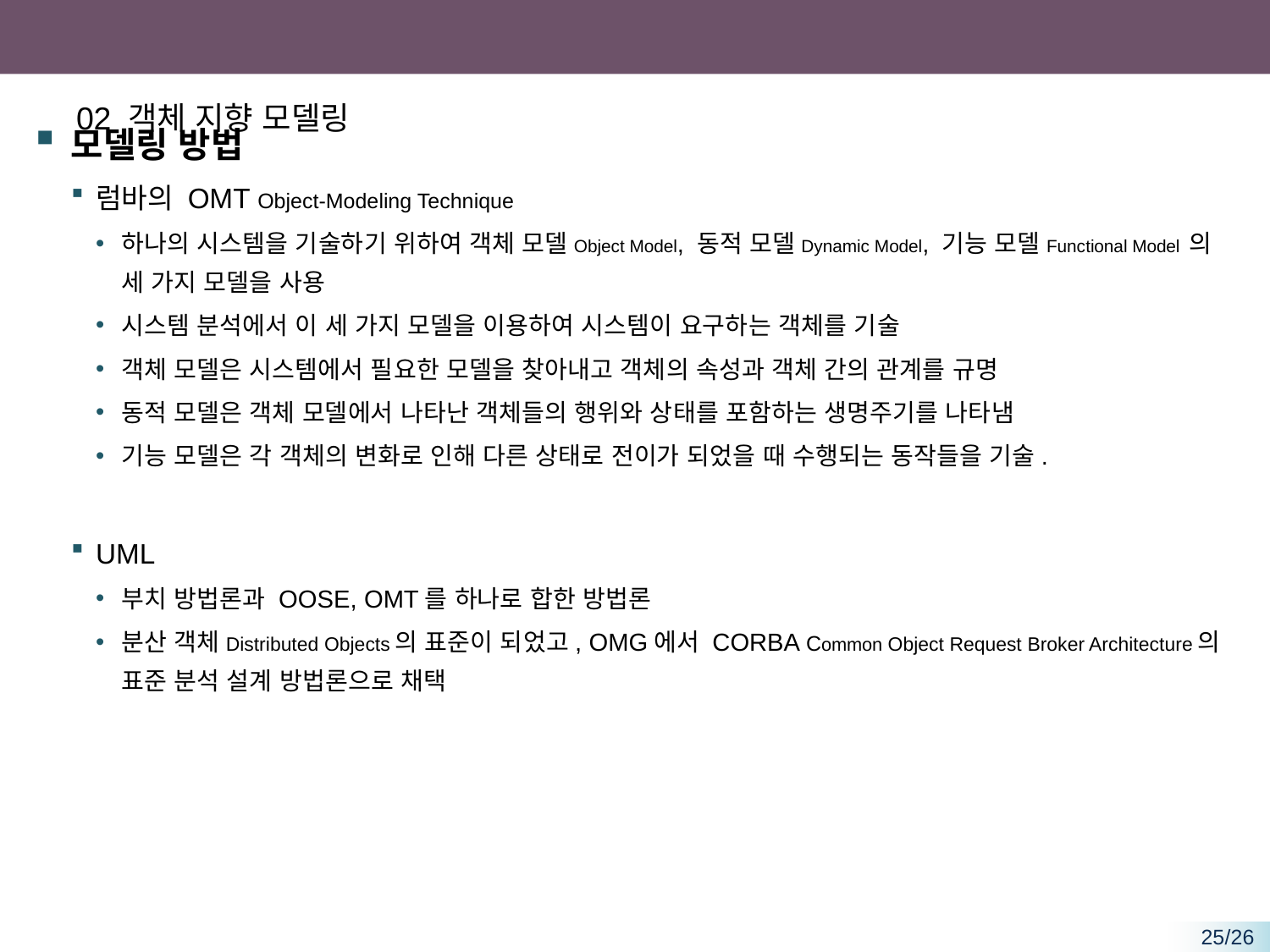

# 02 객체 지향 모델링
모델링 방법
럼바의 OMT Object-Modeling Technique
하나의 시스템을 기술하기 위하여 객체 모델Object Model, 동적 모델Dynamic Model, 기능 모델Functional Model 의 세 가지 모델을 사용
시스템 분석에서 이 세 가지 모델을 이용하여 시스템이 요구하는 객체를 기술
객체 모델은 시스템에서 필요한 모델을 찾아내고 객체의 속성과 객체 간의 관계를 규명
동적 모델은 객체 모델에서 나타난 객체들의 행위와 상태를 포함하는 생명주기를 나타냄
기능 모델은 각 객체의 변화로 인해 다른 상태로 전이가 되었을 때 수행되는 동작들을 기술.

UML
부치 방법론과 OOSE, OMT를 하나로 합한 방법론
분산 객체Distributed Objects의 표준이 되었고, OMG에서 CORBA Common Object Request Broker Architecture의 표준 분석 설계 방법론으로 채택